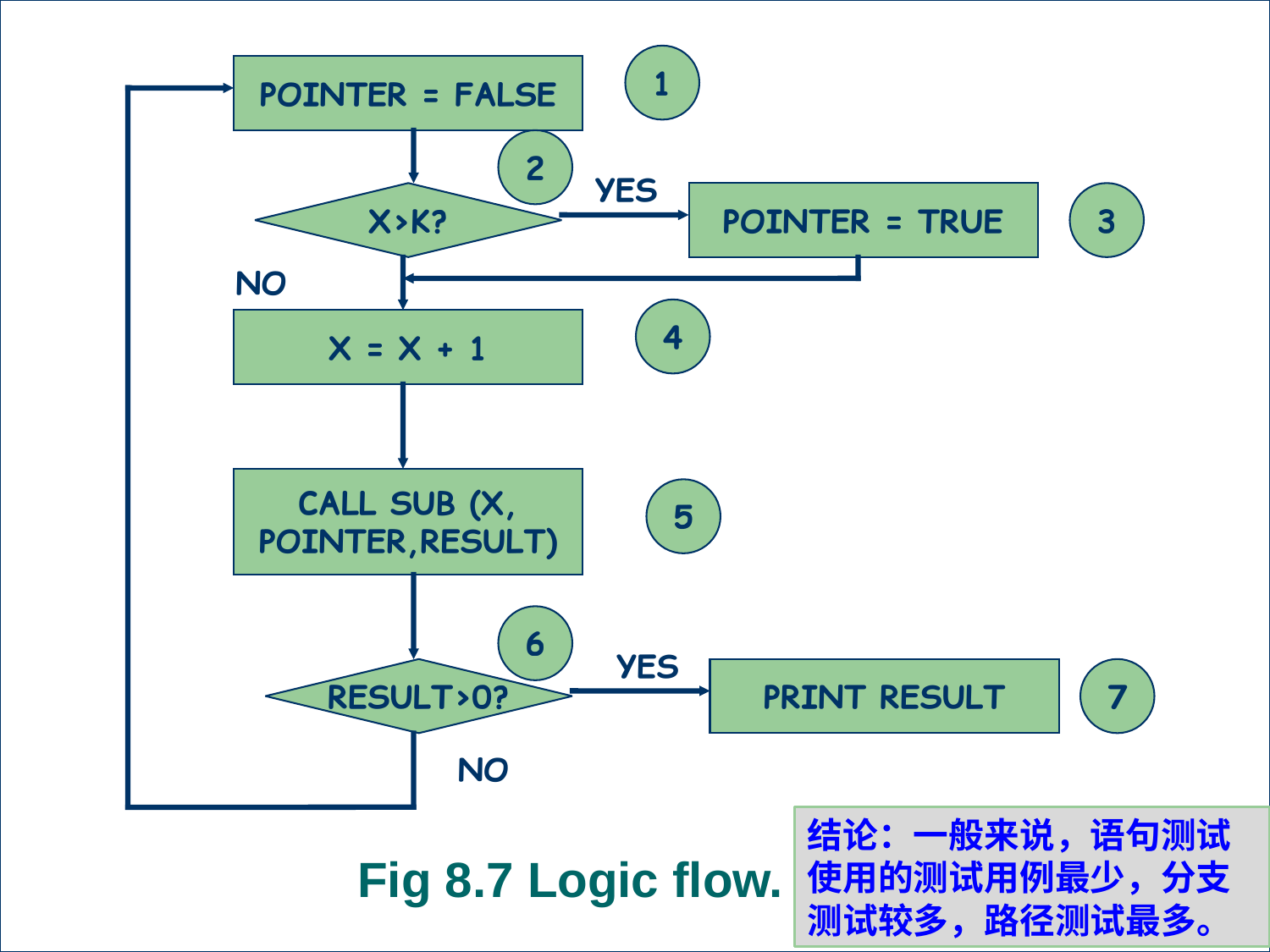

1
POINTER = FALSE

2
YES
X>K?
POINTER = TRUE
3

NO

4
X = X + 1

CALL SUB (X,
POINTER,RESULT)
5

6
YES
RESULT>0?
PRINT RESULT
7

NO

结论：一般来说，语句测试使用的测试用例最少，分支测试较多，路径测试最多。
Fig 8.7 Logic flow.
36